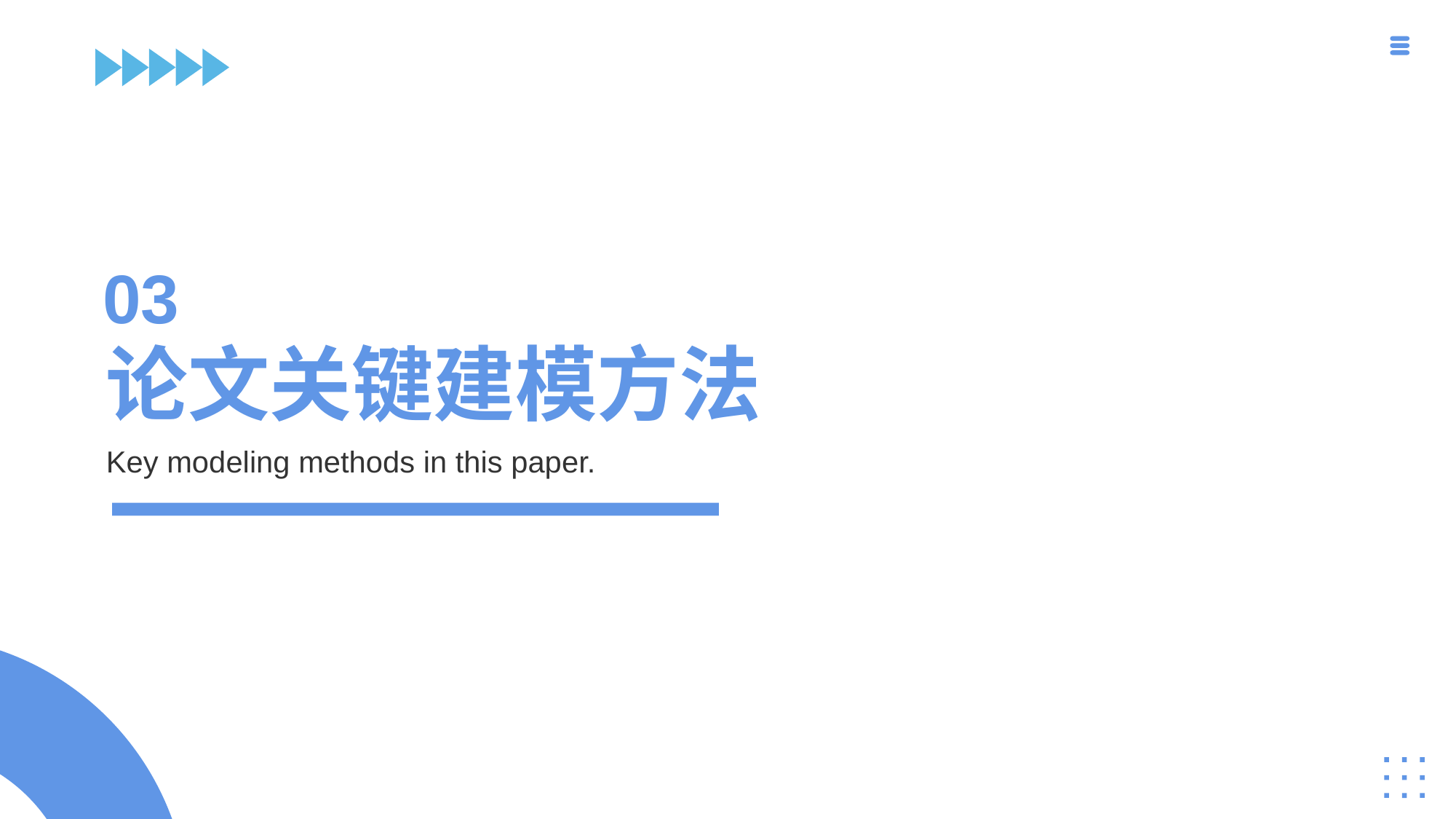

03
论文关键建模方法
Key modeling methods in this paper.